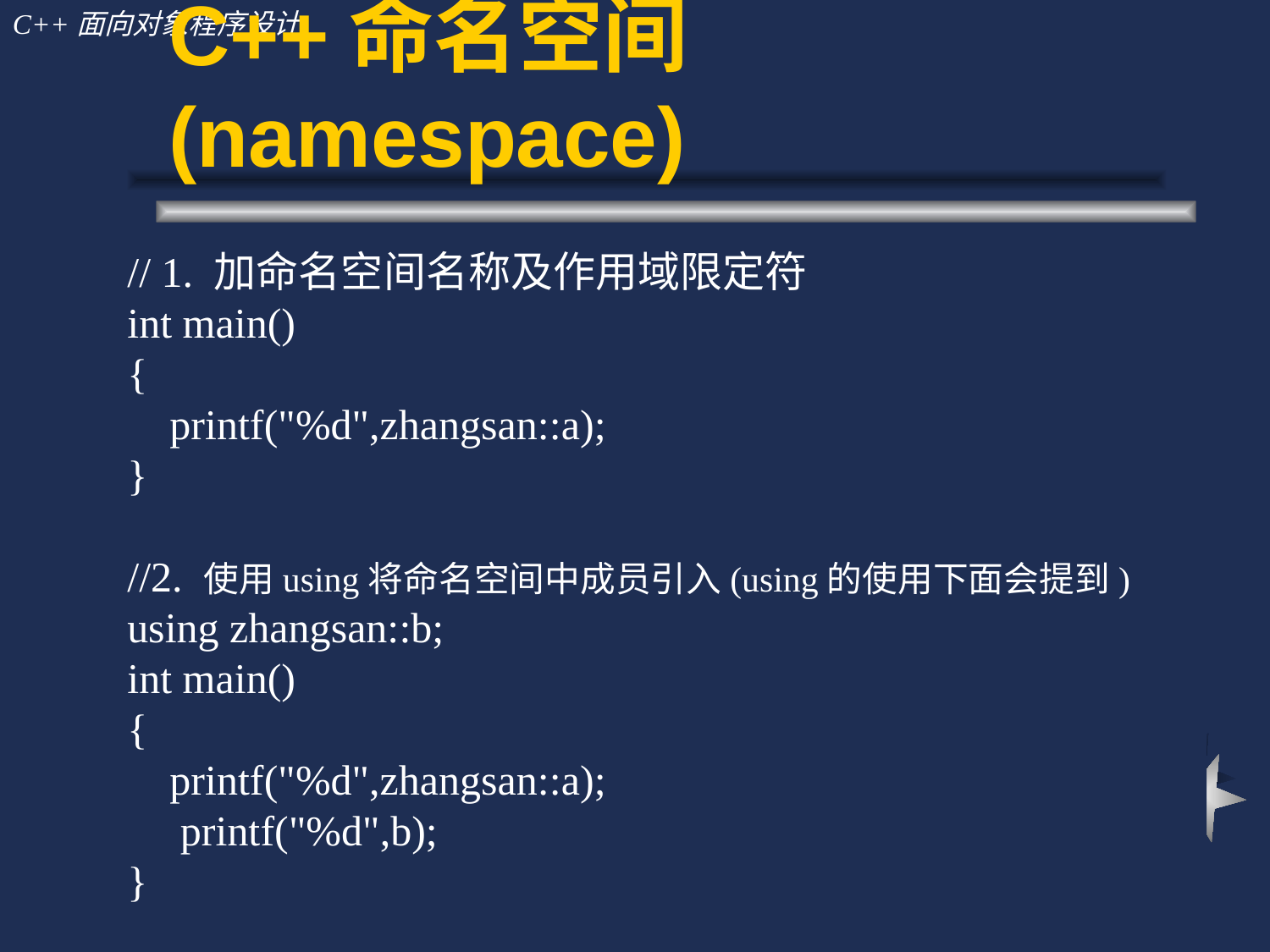

# C++命名空间(namespace)
// 1. 加命名空间名称及作用域限定符
int main()
{
    printf("%d",zhangsan::a);
}

//2. 使用using将命名空间中成员引入(using的使用下面会提到)
using zhangsan::b;
int main()
{
    printf("%d",zhangsan::a);
     printf("%d",b);
}
31